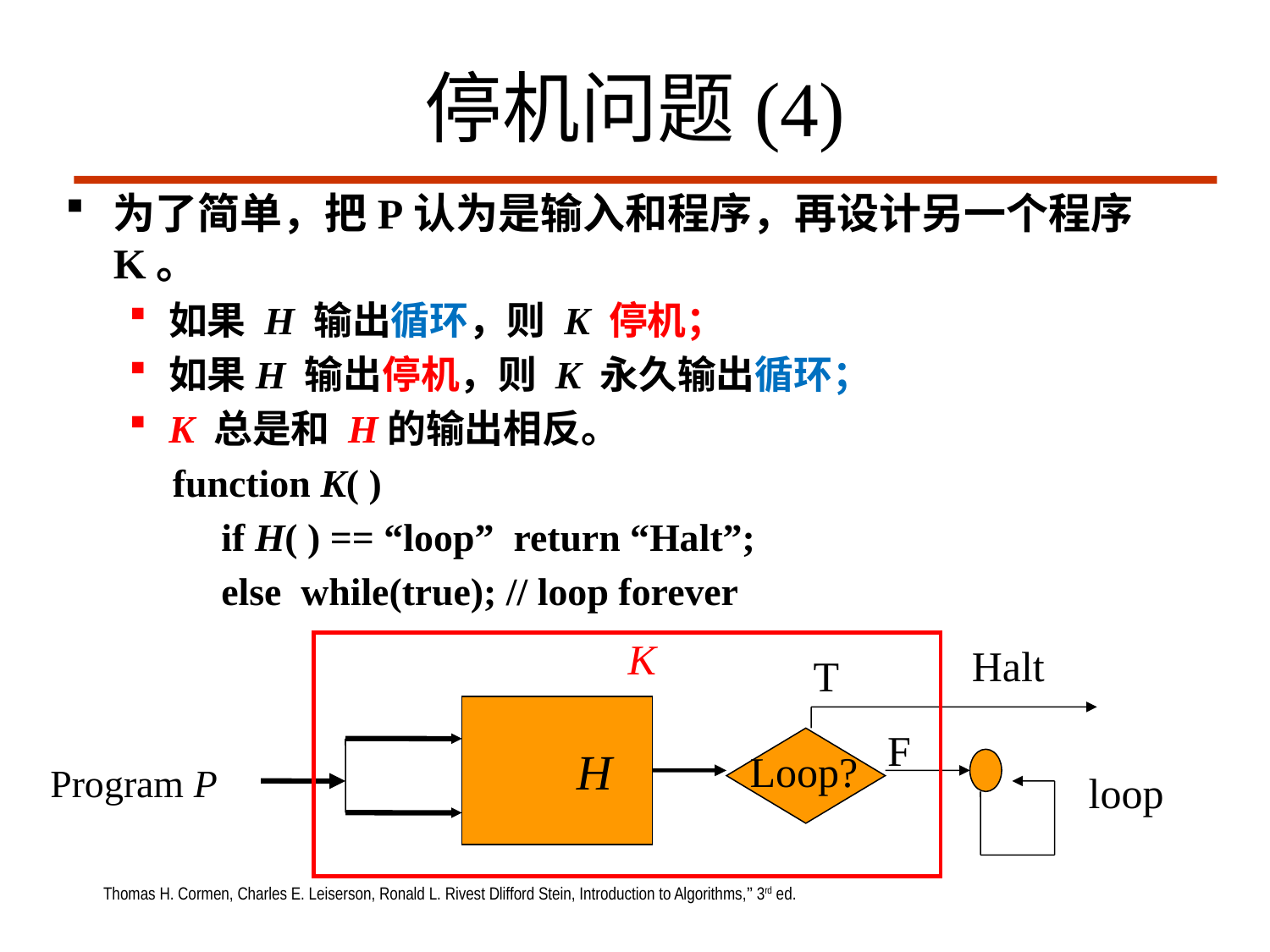

# 停机问题(4)
为了简单，把P认为是输入和程序，再设计另一个程序K。
如果 H 输出循环，则 K 停机；
如果H 输出停机，则 K 永久输出循环；
K 总是和 H的输出相反。
           function K( )
                if H( ) == “loop”  return “Halt”;
                else  while(true); // loop forever
K

Halt
T
       H

F

Loop?

Program P
loop